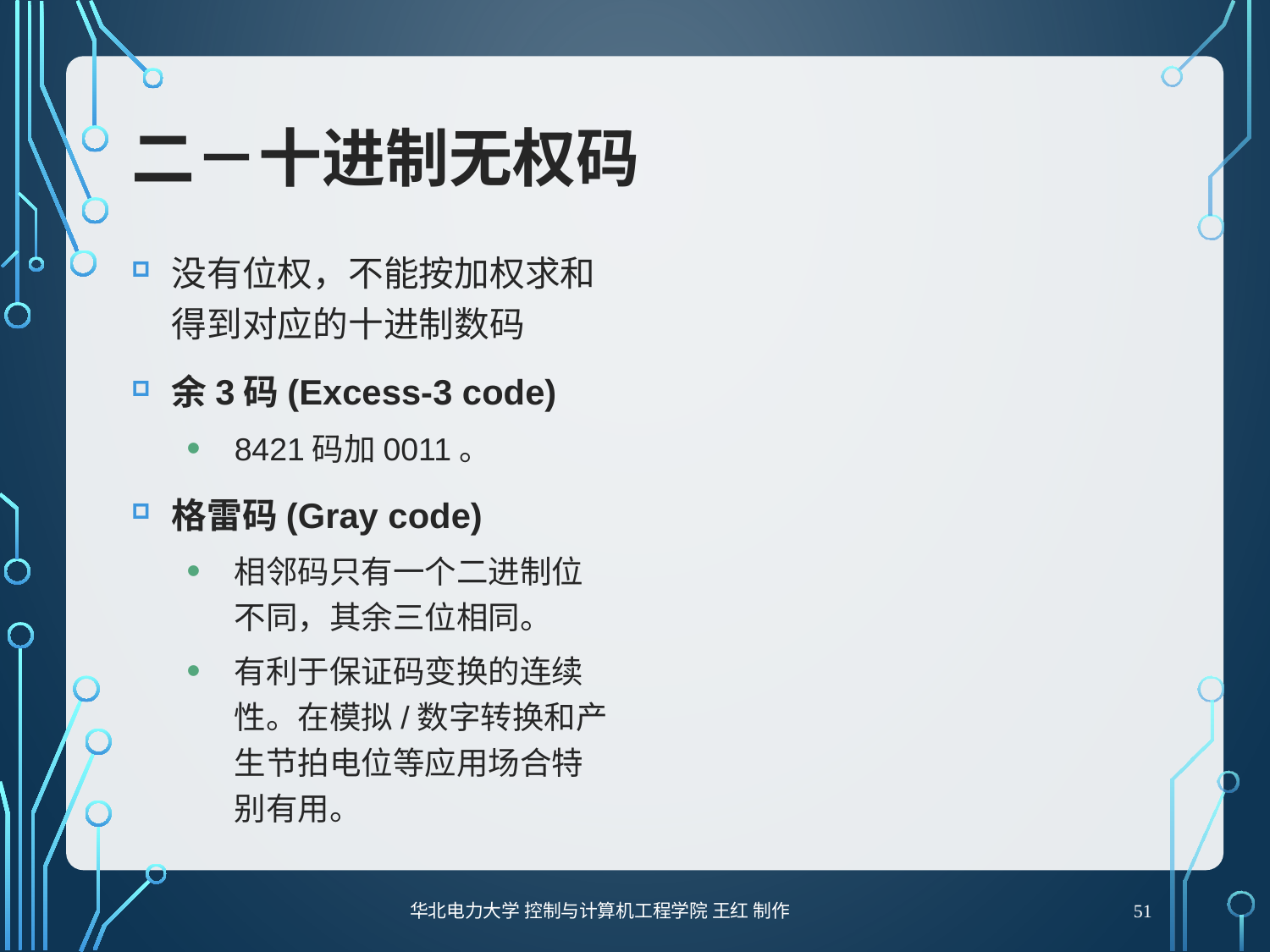

# 二－十进制无权码
没有位权，不能按加权求和得到对应的十进制数码
余3码(Excess-3 code)
8421码加0011。
格雷码(Gray code)
相邻码只有一个二进制位不同，其余三位相同。
有利于保证码变换的连续性。在模拟/数字转换和产生节拍电位等应用场合特别有用。

51
华北电力大学 控制与计算机工程学院 王红 制作